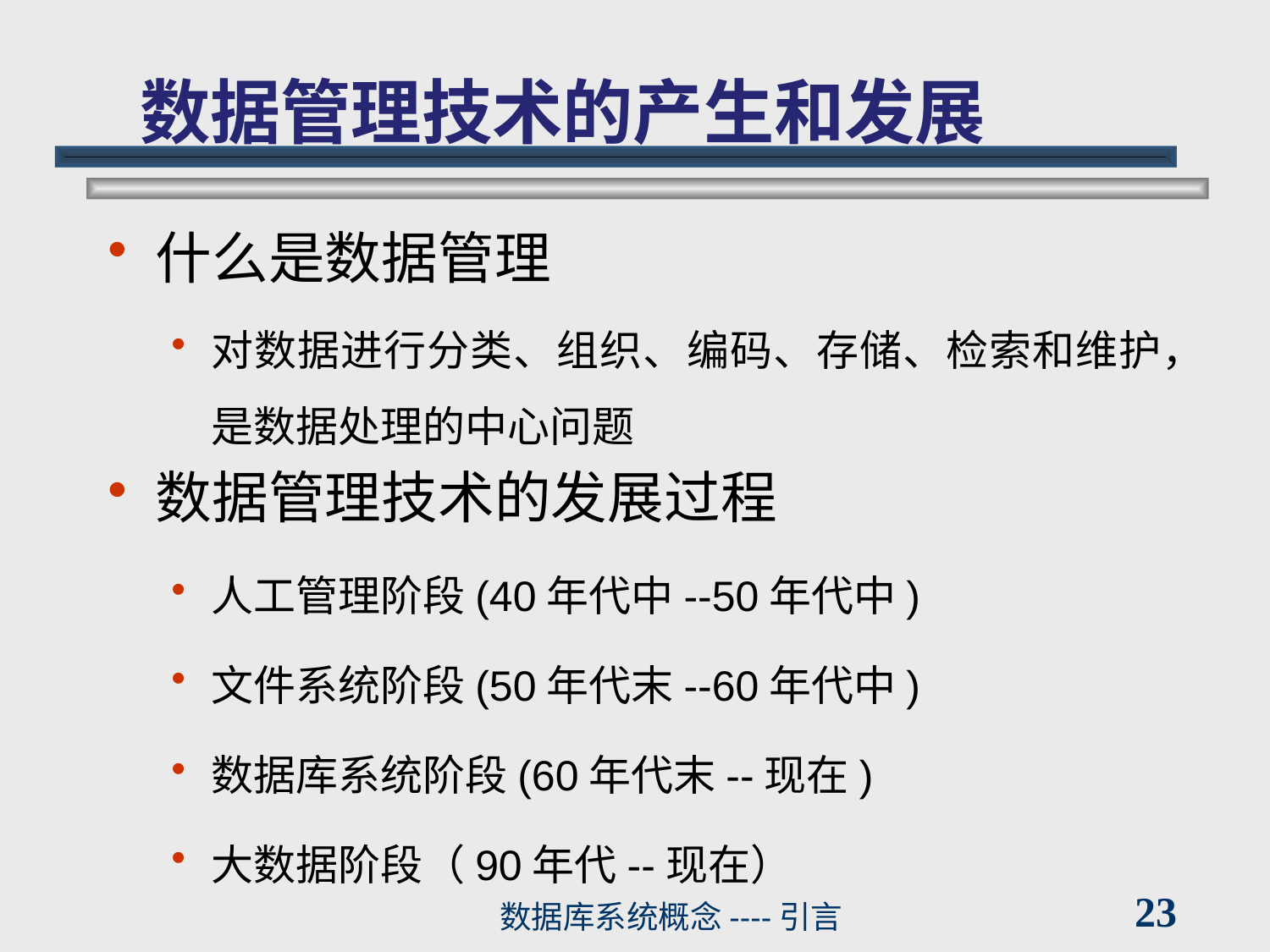

# 数据管理技术的产生和发展
什么是数据管理
对数据进行分类、组织、编码、存储、检索和维护，是数据处理的中心问题
数据管理技术的发展过程
人工管理阶段(40年代中--50年代中)
文件系统阶段(50年代末--60年代中)
数据库系统阶段(60年代末--现在)
大数据阶段（90年代--现在）

23
数据库系统概念----引言